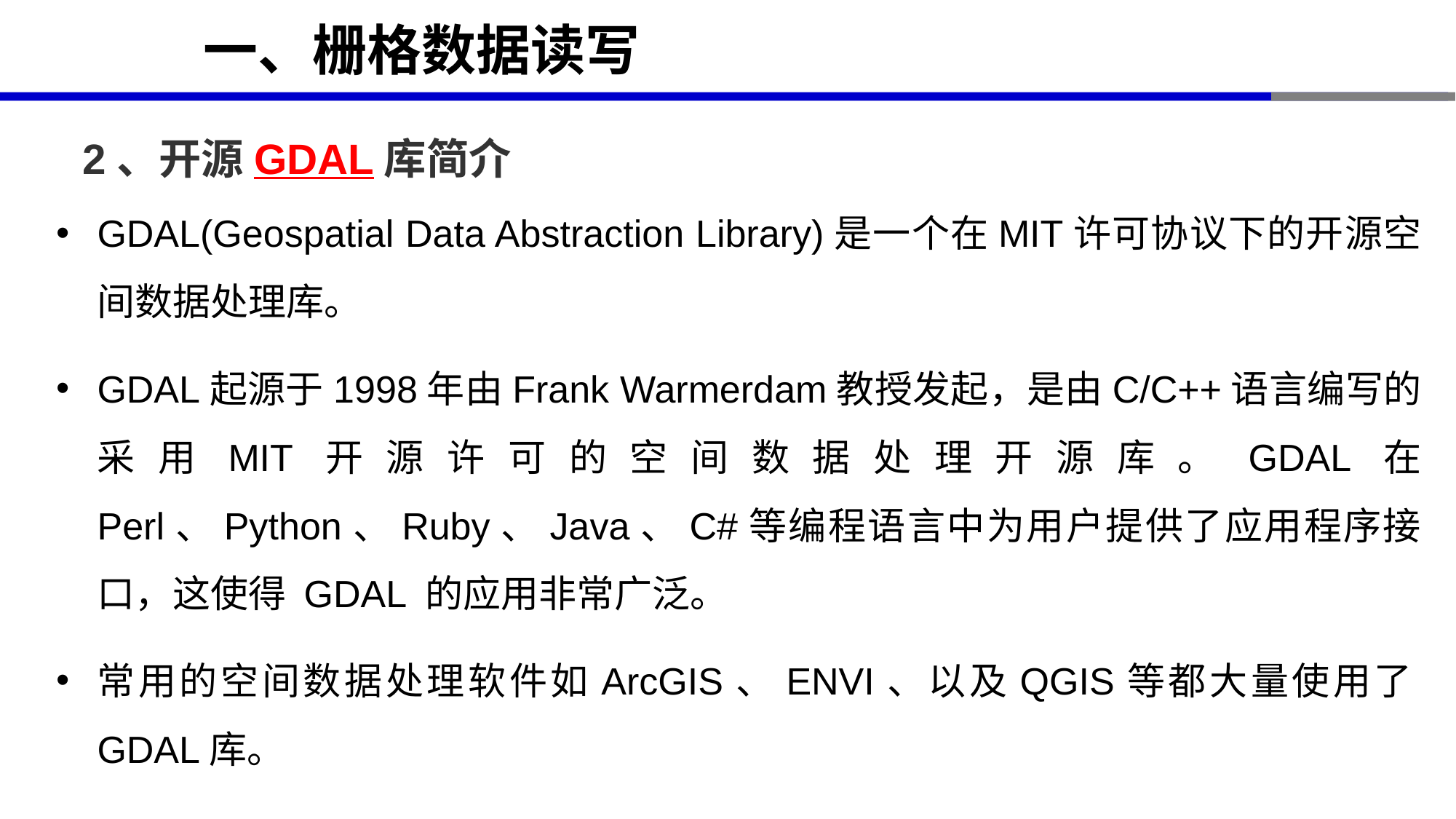

# 一、栅格数据读写
2、开源GDAL库简介
GDAL(Geospatial Data Abstraction Library)是一个在MIT许可协议下的开源空间数据处理库。
GDAL起源于1998年由Frank Warmerdam教授发起，是由C/C++语言编写的采用MIT开源许可的空间数据处理开源库。GDAL在 Perl、Python、Ruby、Java、C#等编程语言中为用户提供了应用程序接口，这使得 GDAL 的应用非常广泛。
常用的空间数据处理软件如ArcGIS、ENVI、以及QGIS等都大量使用了GDAL库。